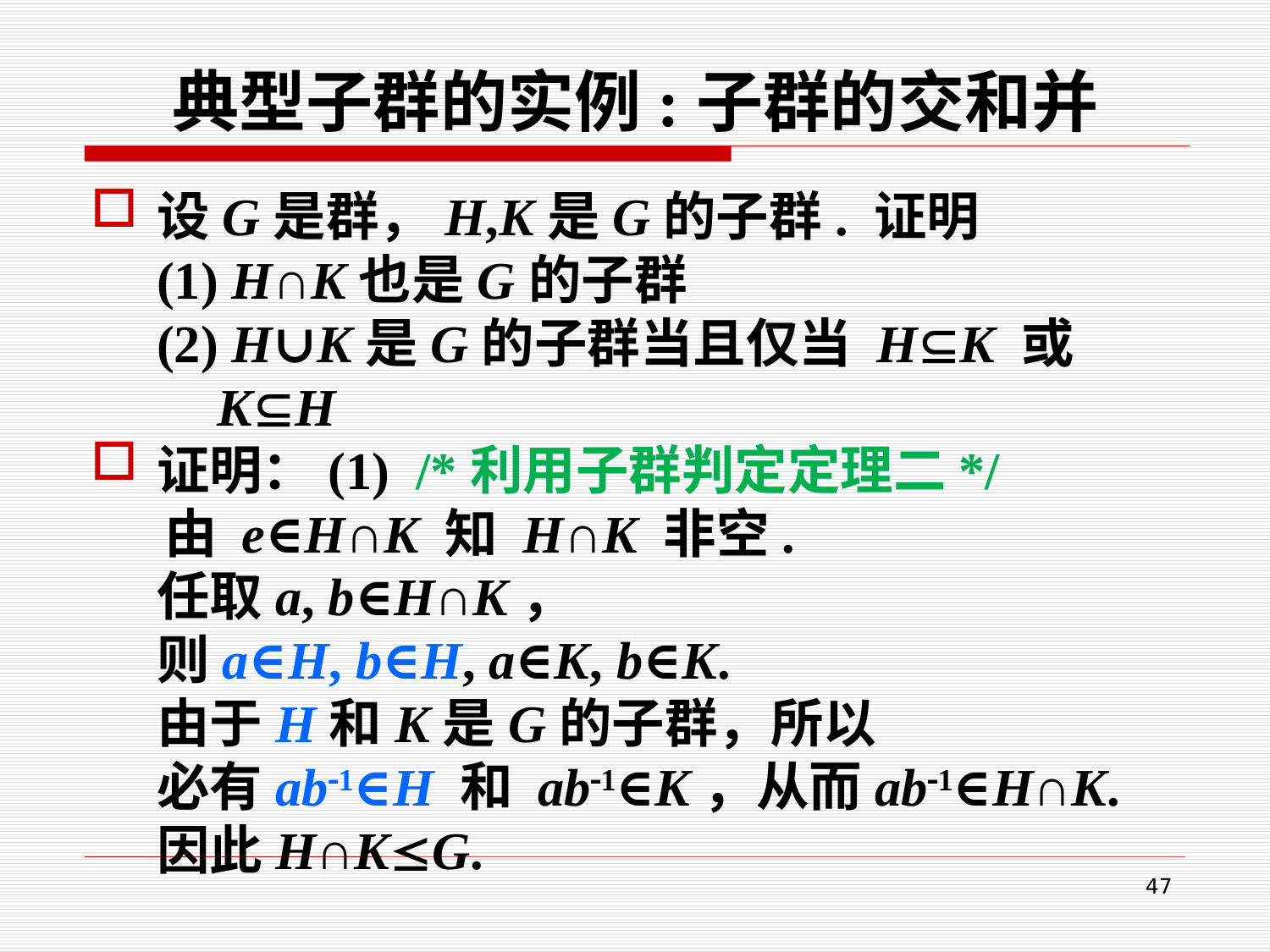

# 典型子群的实例:子群的交和并
设G是群，H,K是G的子群. 证明
(1) H∩K也是G的子群
(2) H∪K是G的子群当且仅当 H⊆K 或 K⊆H
证明：(1)  /*利用子群判定定理二*/
     由 e∈H∩K 知 H∩K 非空.
任取a, b∈H∩K，
则a∈H, b∈H, a∈K, b∈K.
由于H和K是G的子群，所以
必有ab−1∈H 和 ab−1∈K，从而ab−1∈H∩K.
因此H∩K≤G.
47